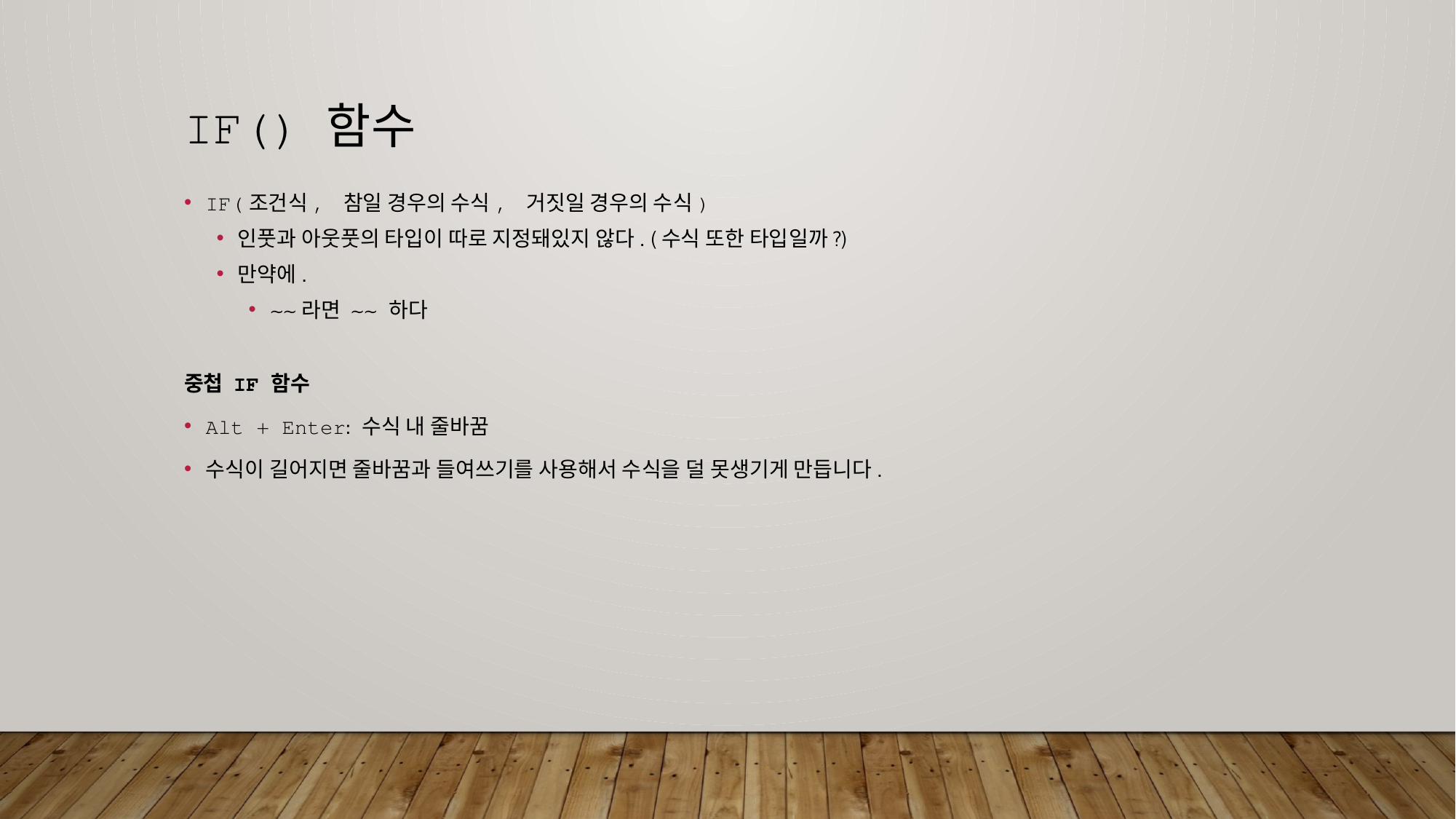

# IF() 함수
IF(조건식, 참일 경우의 수식, 거짓일 경우의 수식)
인풋과 아웃풋의 타입이 따로 지정돼있지 않다. (수식 또한 타입일까?)
만약에.
~~라면 ~~ 하다
중첩 IF 함수
Alt + Enter: 수식 내 줄바꿈
수식이 길어지면 줄바꿈과 들여쓰기를 사용해서 수식을 덜 못생기게 만듭니다.